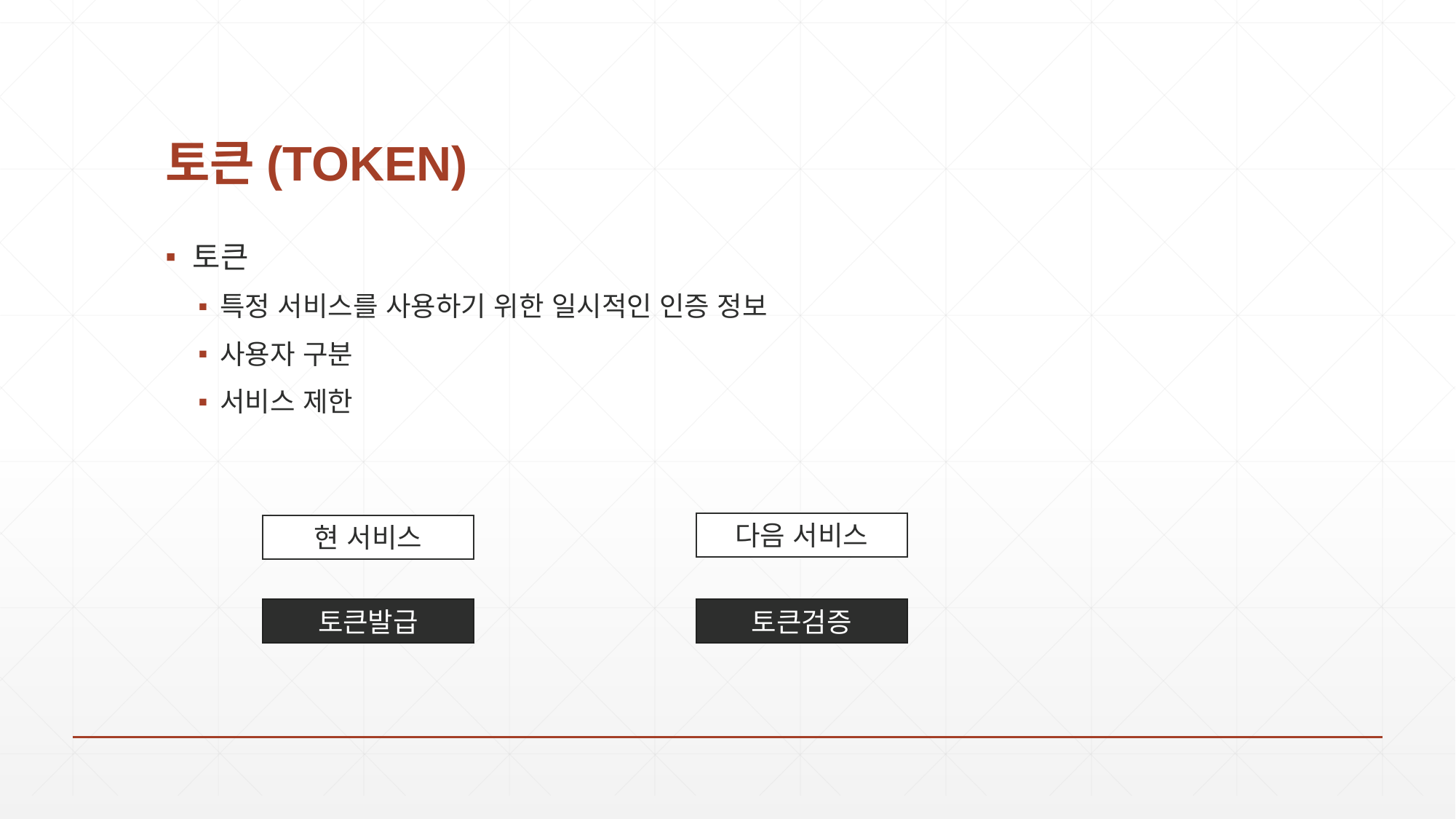

# 토큰(TOKEN)
토큰
특정 서비스를 사용하기 위한 일시적인 인증 정보
사용자 구분
서비스 제한
다음 서비스
현 서비스
토큰발급
토큰검증